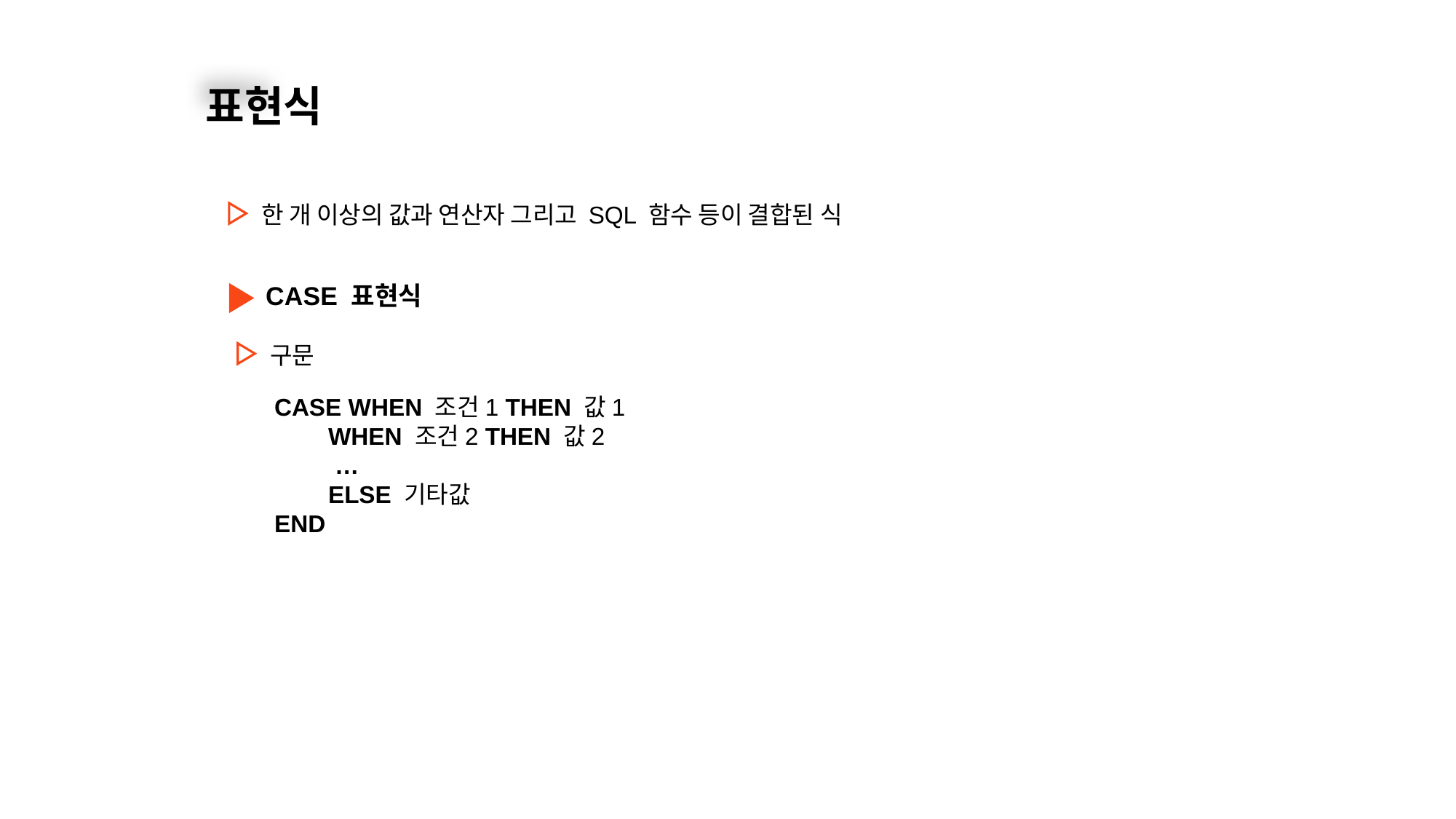

표현식

한 개 이상의 값과 연산자 그리고 SQL 함수 등이 결합된 식

CASE 표현식

구문

CASE WHEN 조건1 THEN 값1
        WHEN 조건2 THEN 값2
         …
        ELSE 기타값
END